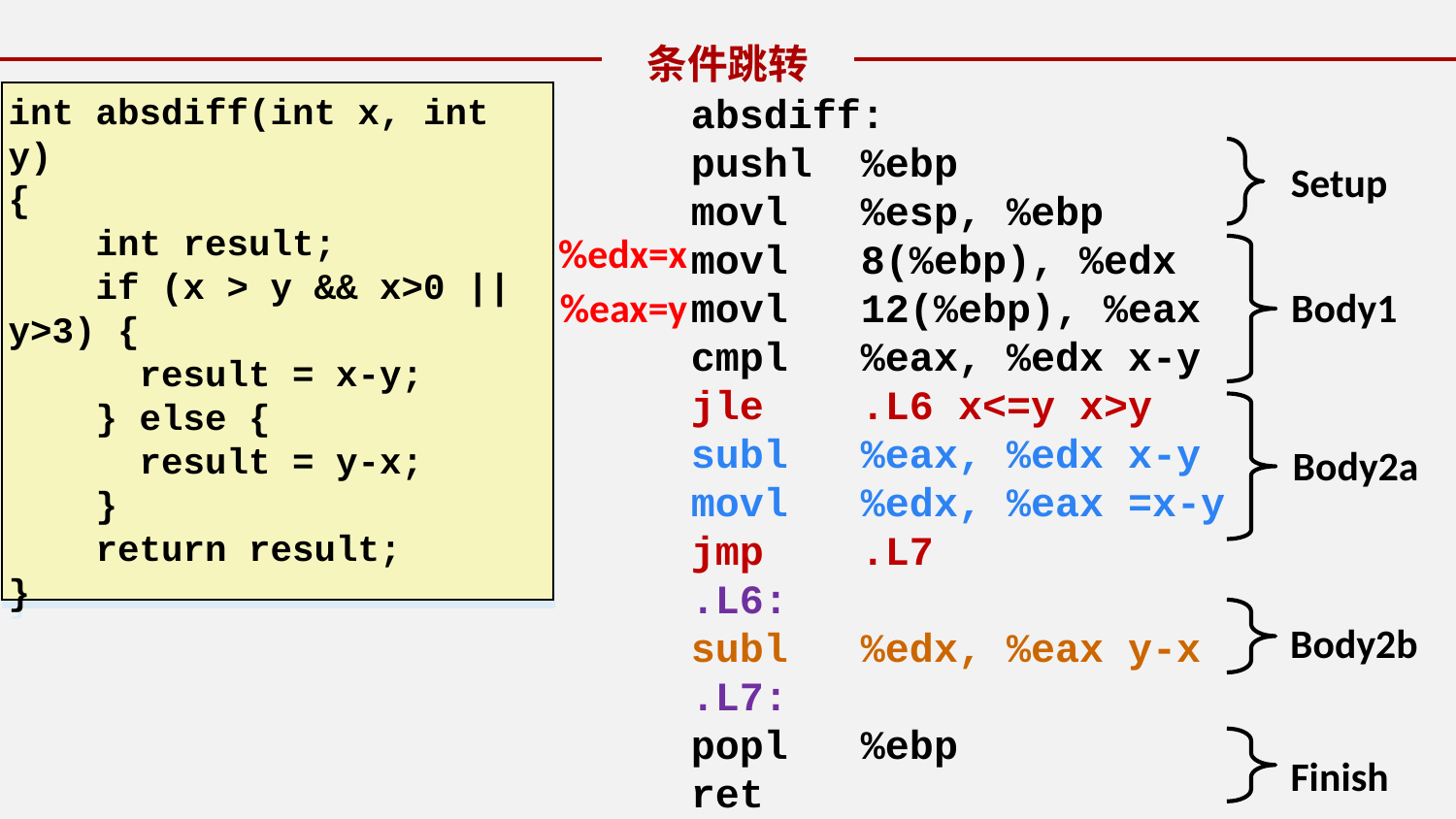

条件跳转
int absdiff(int x, int y)
{
    int result;
    if (x > y && x>0 || y>3) {
      result = x-y;
    } else {
      result = y-x;
    }
    return result;
}
absdiff:
pushl  %ebp
movl   %esp, %ebp
movl   8(%ebp), %edx
movl   12(%ebp), %eax
cmpl   %eax, %edx x-y
jle    .L6 x<=y x>y
subl   %eax, %edx x-y
movl   %edx, %eax =x-y
jmp    .L7
.L6:
subl   %edx, %eax y-x
.L7:
popl   %ebp
ret

Setup
%edx=x

%eax=y
Body1

Body2a

Body2b

Finish